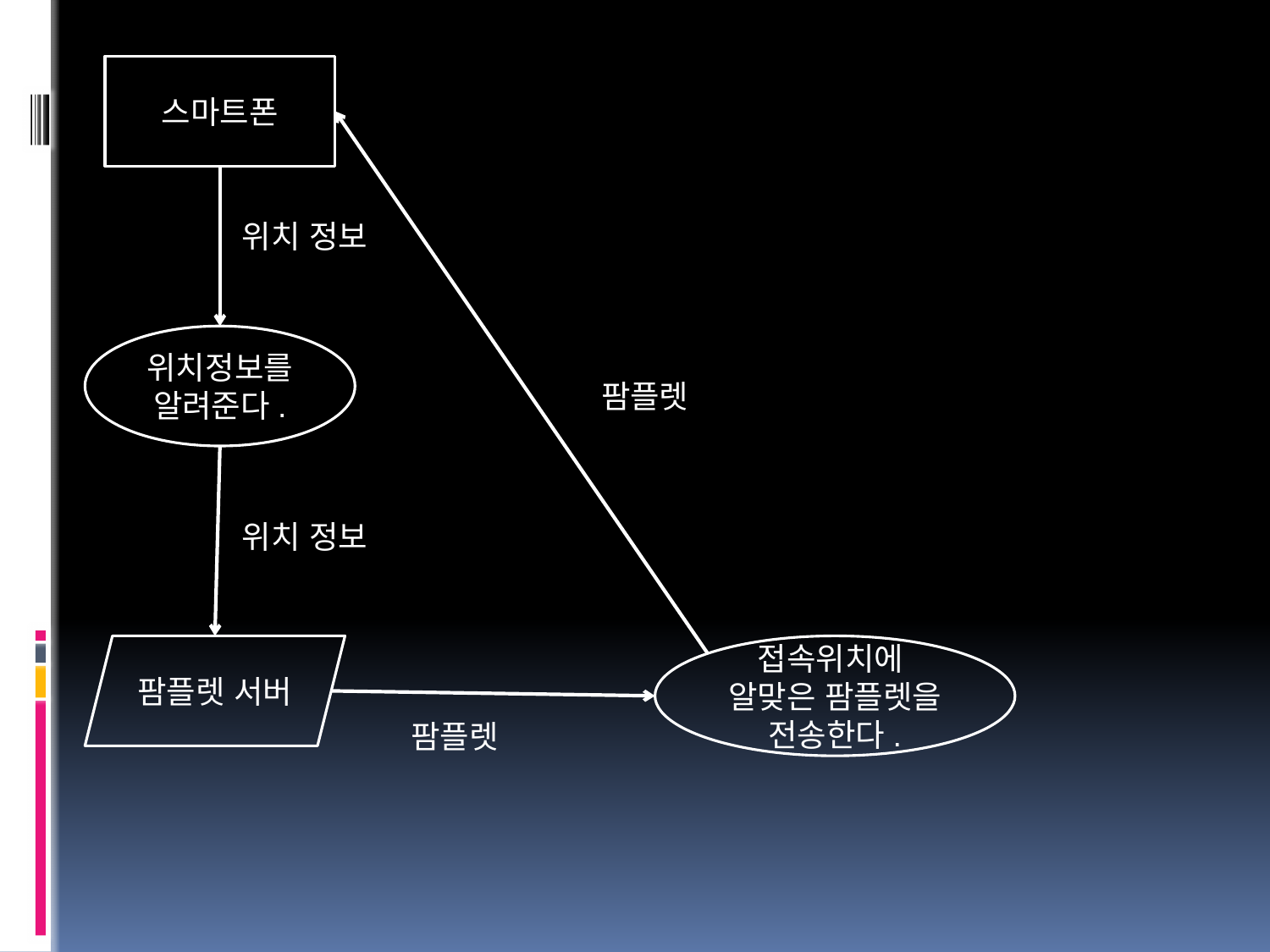

스마트폰
위치 정보
위치정보를 알려준다.
팜플렛
위치 정보
팜플렛 서버
접속위치에
알맞은 팜플렛을 전송한다.
팜플렛